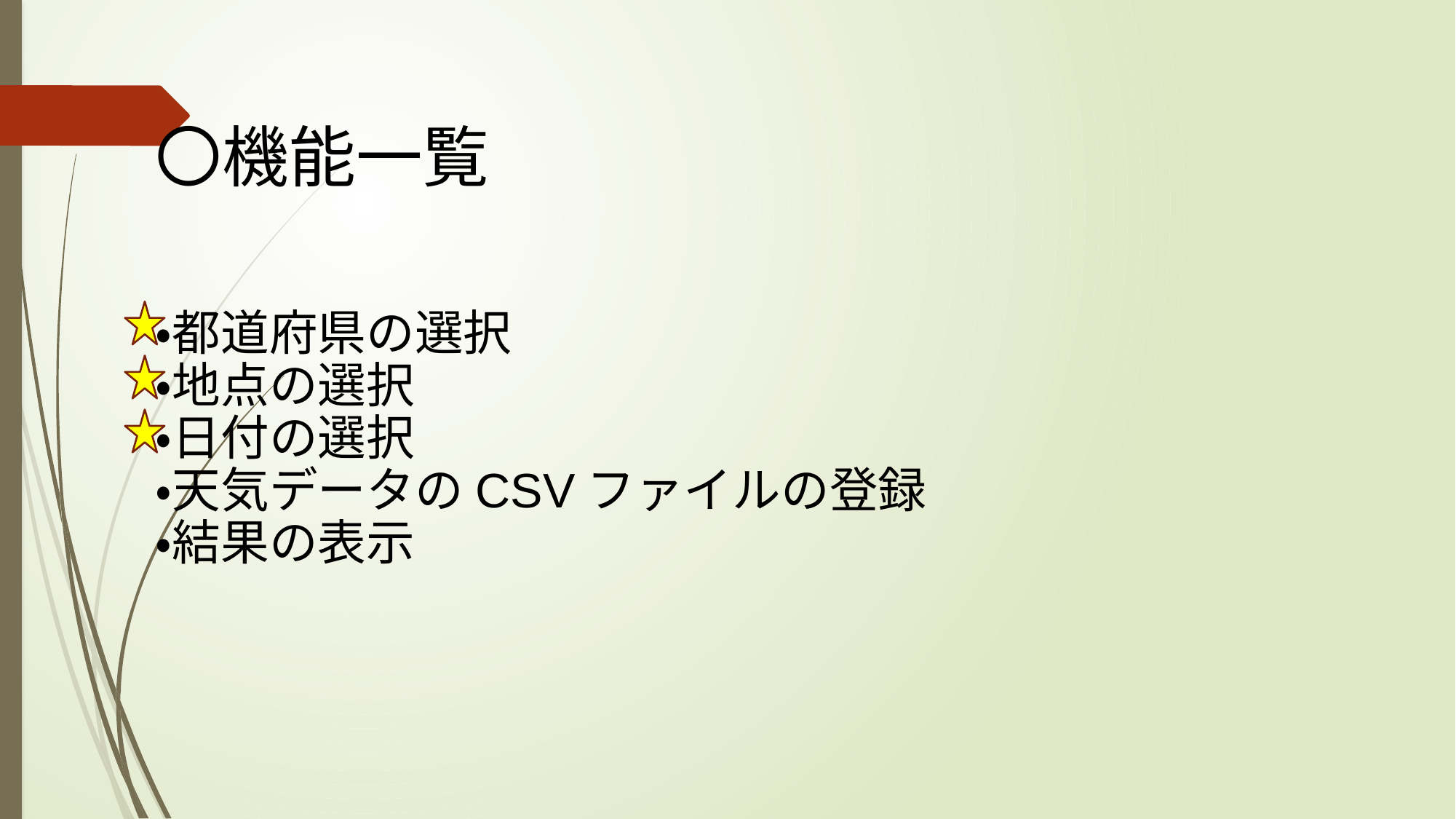

〇機能一覧
・都道府県の選択
・地点の選択
・日付の選択
・天気データのCSVファイルの登録
・結果の表示